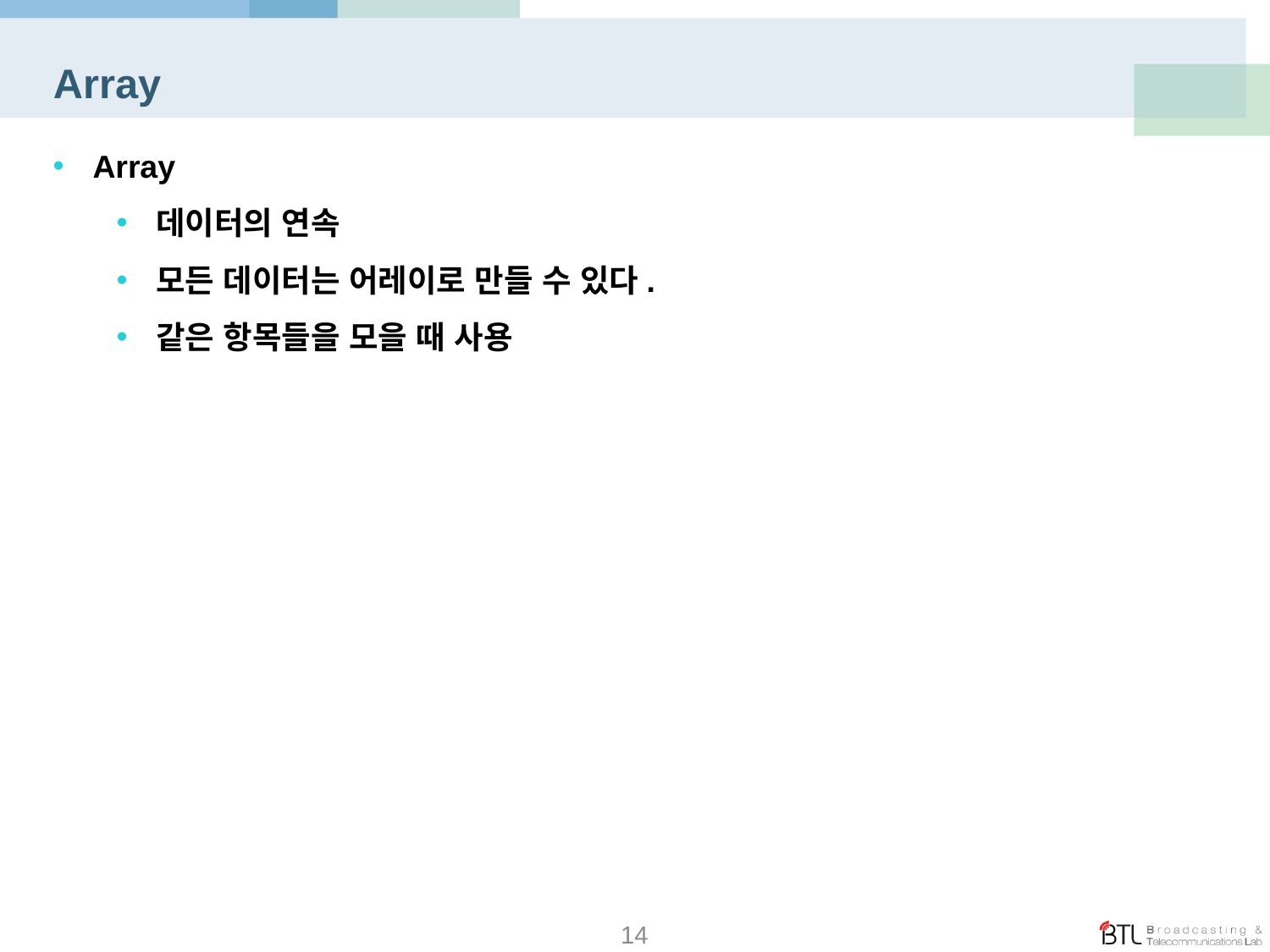

# Array
Array
데이터의 연속
모든 데이터는 어레이로 만들 수 있다.
같은 항목들을 모을 때 사용
14